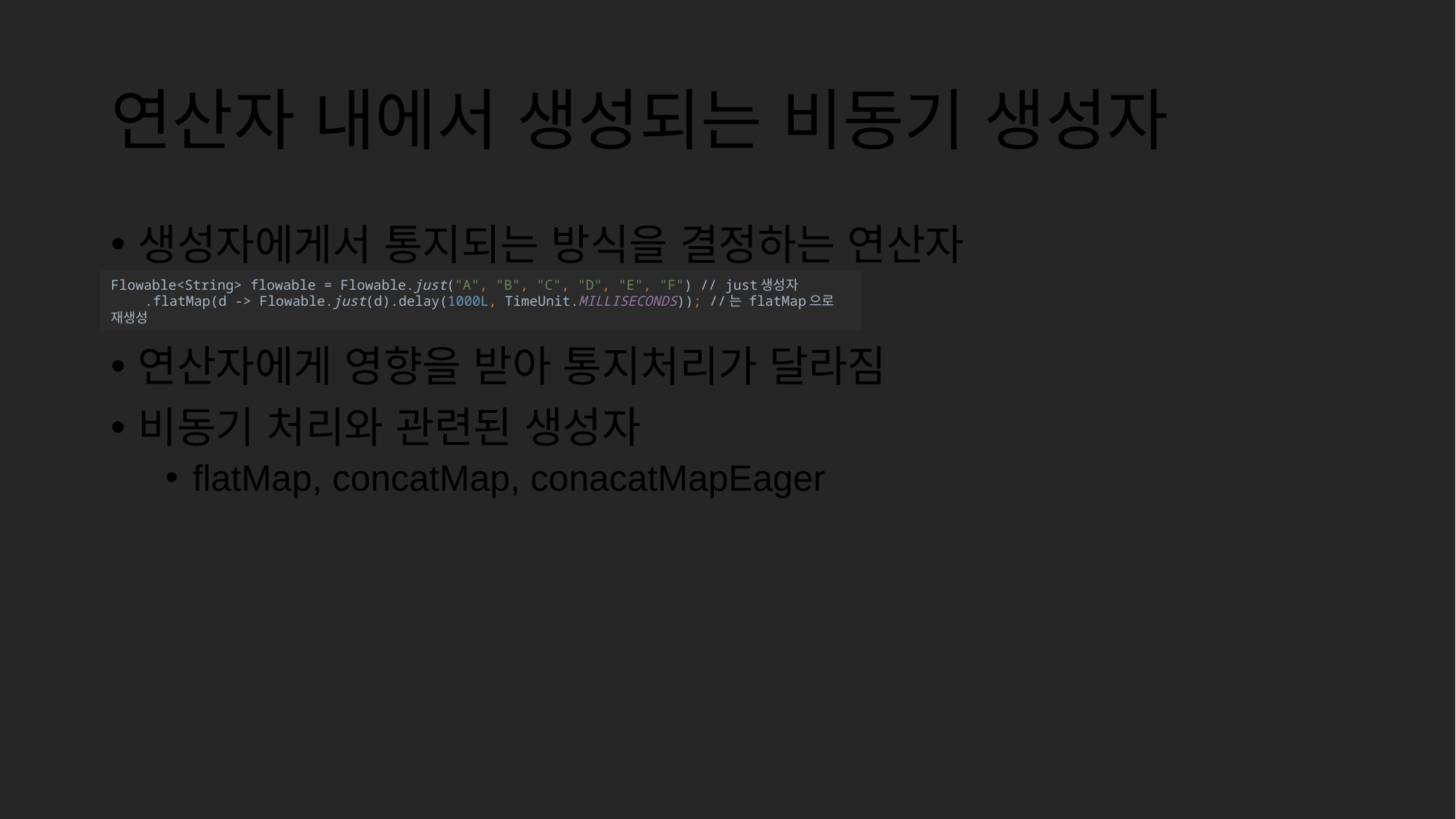

# 연산자 내에서 생성되는 비동기 생성자
생성자에게서 통지되는 방식을 결정하는 연산자

연산자에게 영향을 받아 통지처리가 달라짐
비동기 처리와 관련된 생성자
flatMap, concatMap, conacatMapEager
Flowable<String> flowable = Flowable.just("A", "B", "C", "D", "E", "F") // just생성자
        .flatMap(d -> Flowable.just(d).delay(1000L, TimeUnit.MILLISECONDS)); //는 flatMap으로 재생성